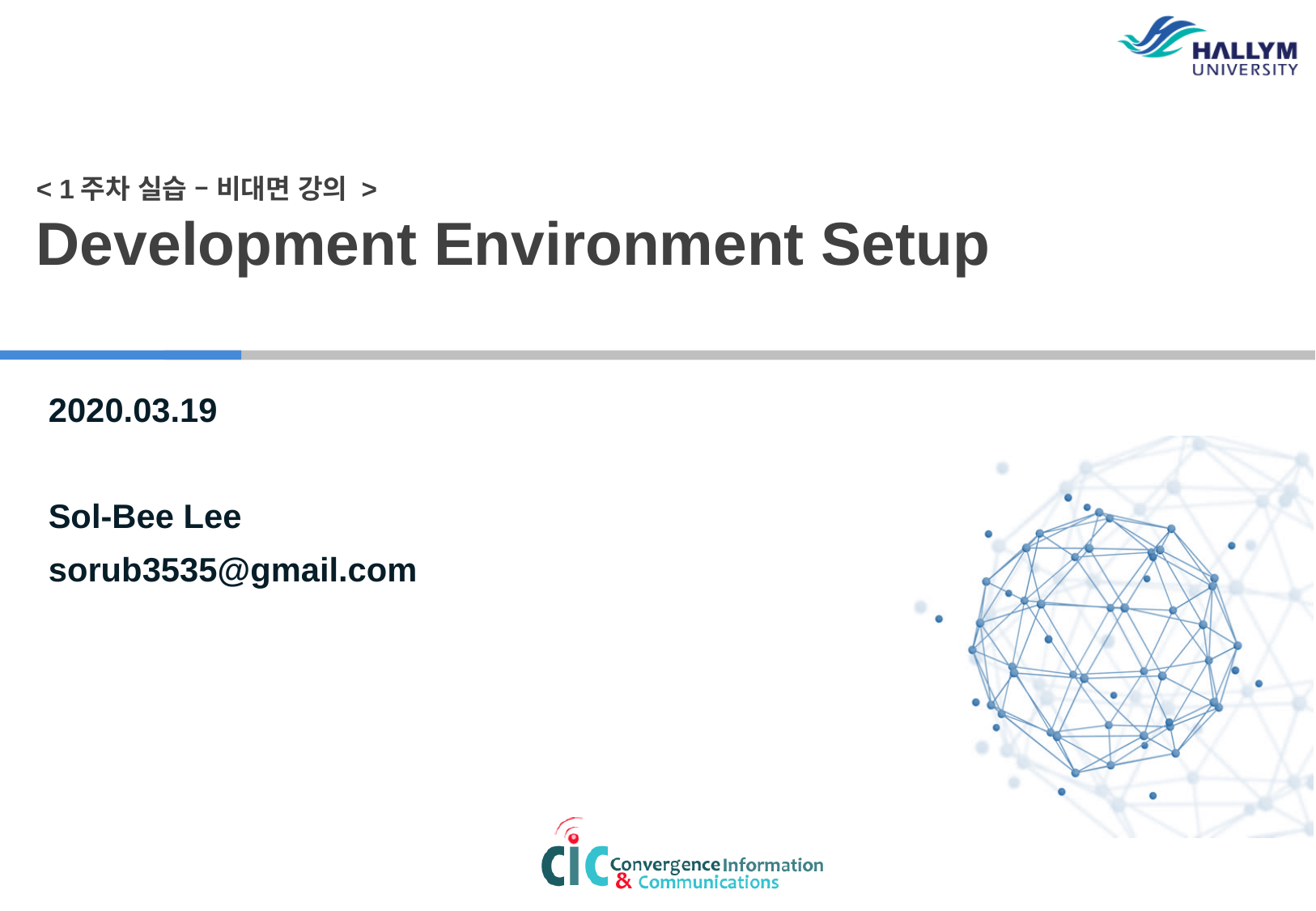

< 1주차 실습 – 비대면 강의 >
Development Environment Setup
2020.03.19

Sol-Bee Lee
sorub3535@gmail.com